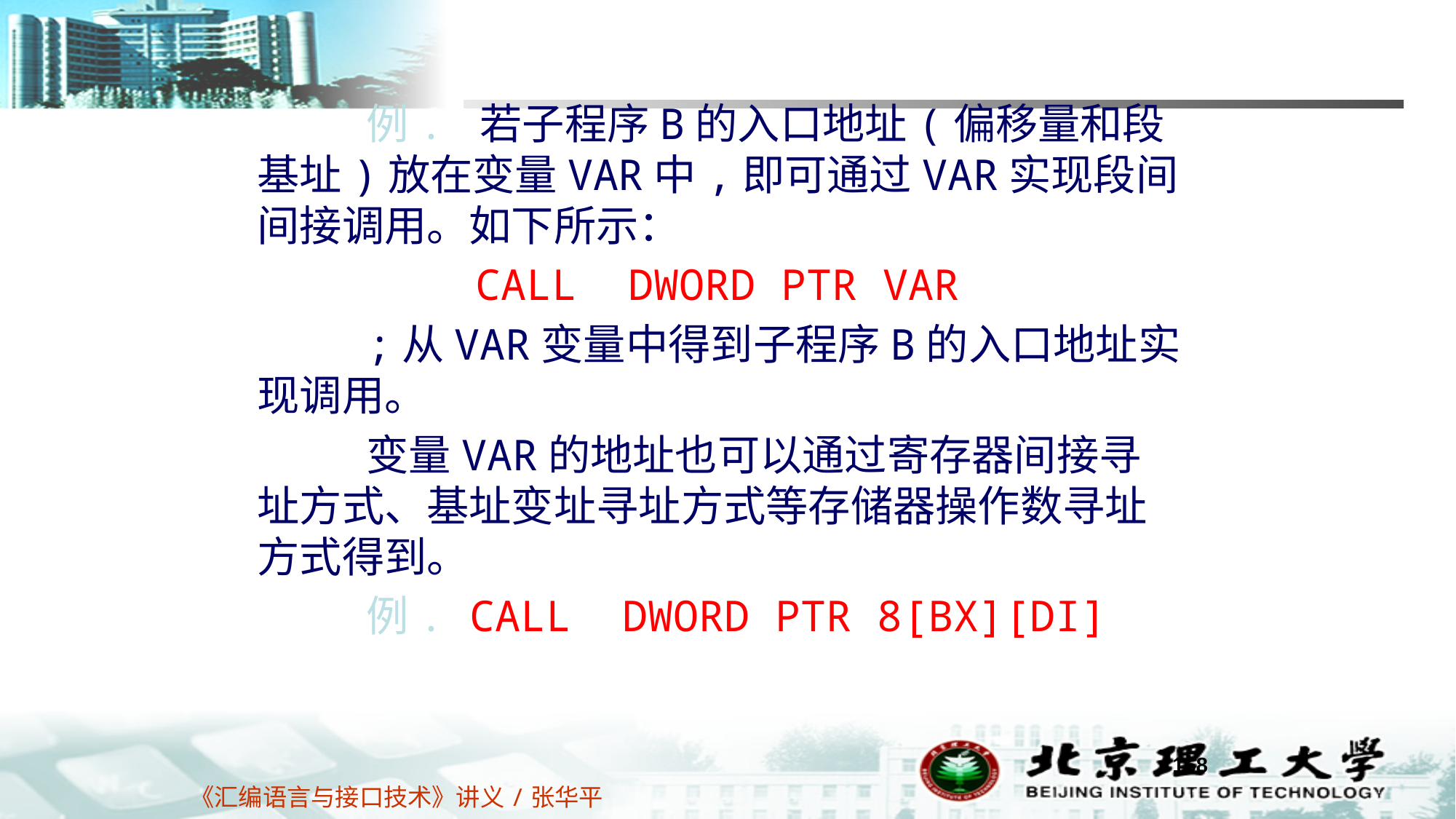

例. 若子程序B的入口地址(偏移量和段基址)放在变量VAR中,即可通过VAR实现段间间接调用。如下所示：
		CALL  DWORD PTR VAR
	;从VAR变量中得到子程序B的入口地址实现调用。
	变量VAR的地址也可以通过寄存器间接寻址方式、基址变址寻址方式等存储器操作数寻址方式得到。
	例. CALL  DWORD PTR 8[BX][DI]
168